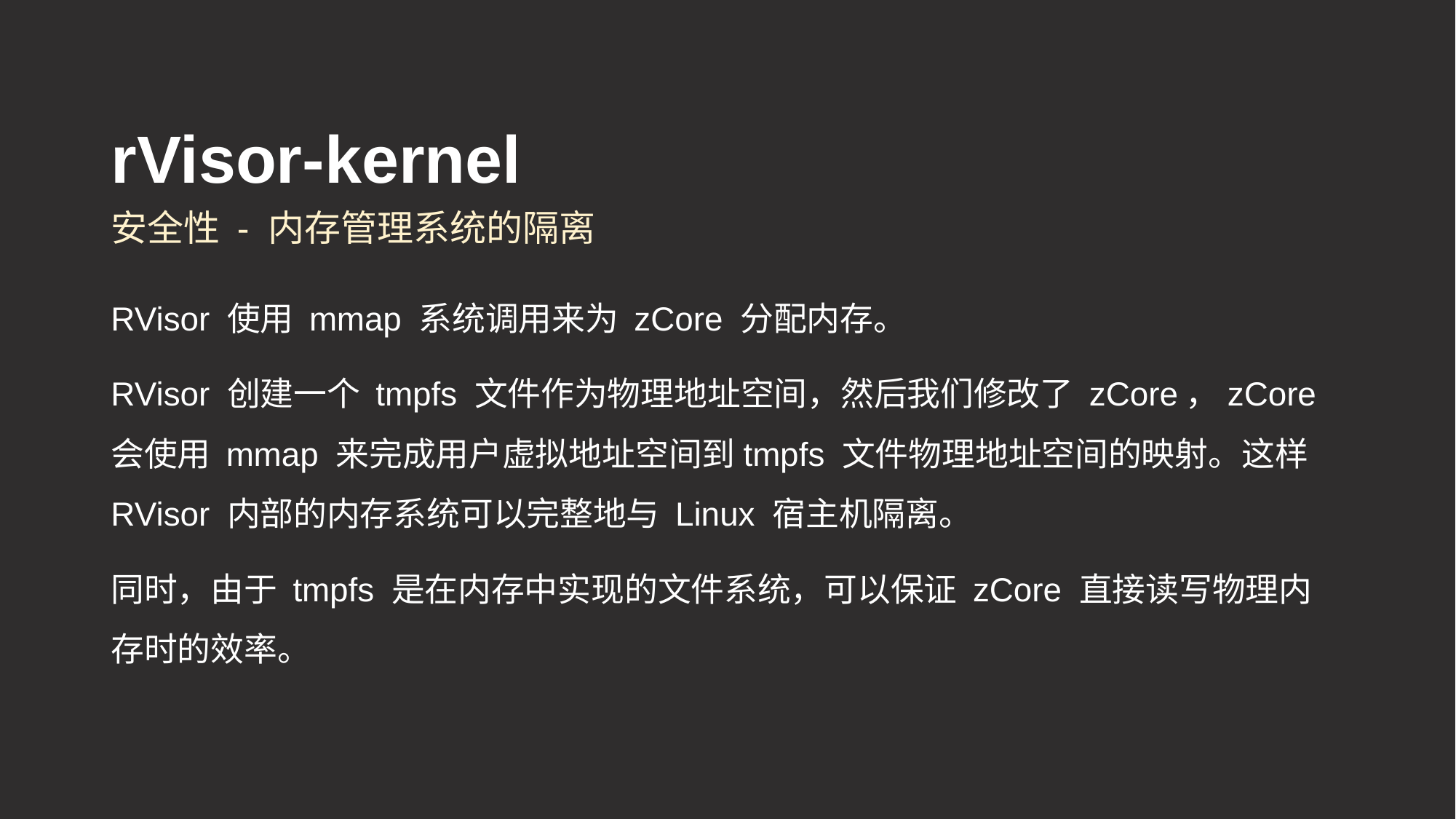

# rVisor-kernel
安全性 - 内存管理系统的隔离
RVisor 使用 mmap 系统调用来为 zCore 分配内存。
RVisor 创建一个 tmpfs 文件作为物理地址空间，然后我们修改了 zCore，zCore 会使用 mmap 来完成用户虚拟地址空间到tmpfs 文件物理地址空间的映射。这样 RVisor 内部的内存系统可以完整地与 Linux 宿主机隔离。
同时，由于 tmpfs 是在内存中实现的文件系统，可以保证 zCore 直接读写物理内存时的效率。